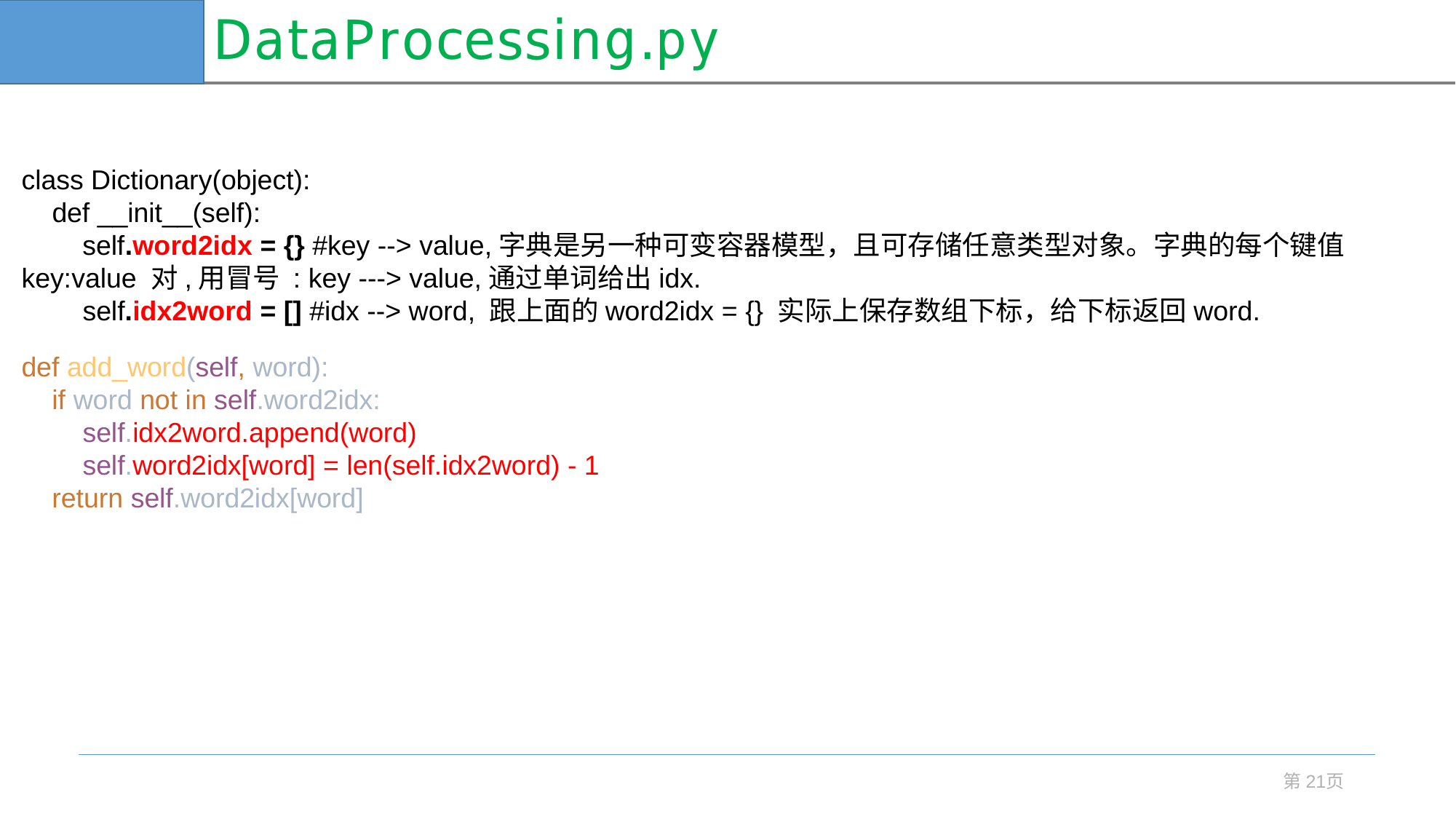

# DataProcessing.py

class Dictionary(object):
    def __init__(self):
        self.word2idx = {} #key --> value,字典是另一种可变容器模型，且可存储任意类型对象。字典的每个键值 key:value 对,用冒号 : key ---> value,通过单词给出idx.
        self.idx2word = [] #idx --> word, 跟上面的word2idx = {} 实际上保存数组下标，给下标返回word.
def add_word(self, word):
    if word not in self.word2idx:
        self.idx2word.append(word) #把word加入 idx2word，同时给数组下标idx，以后可用idx查word.
        self.word2idx[word] = len(self.idx2word) - 1 #把word的下标存入 word2idx，以后可用word查idx.
    return self.word2idx[word]
第21页